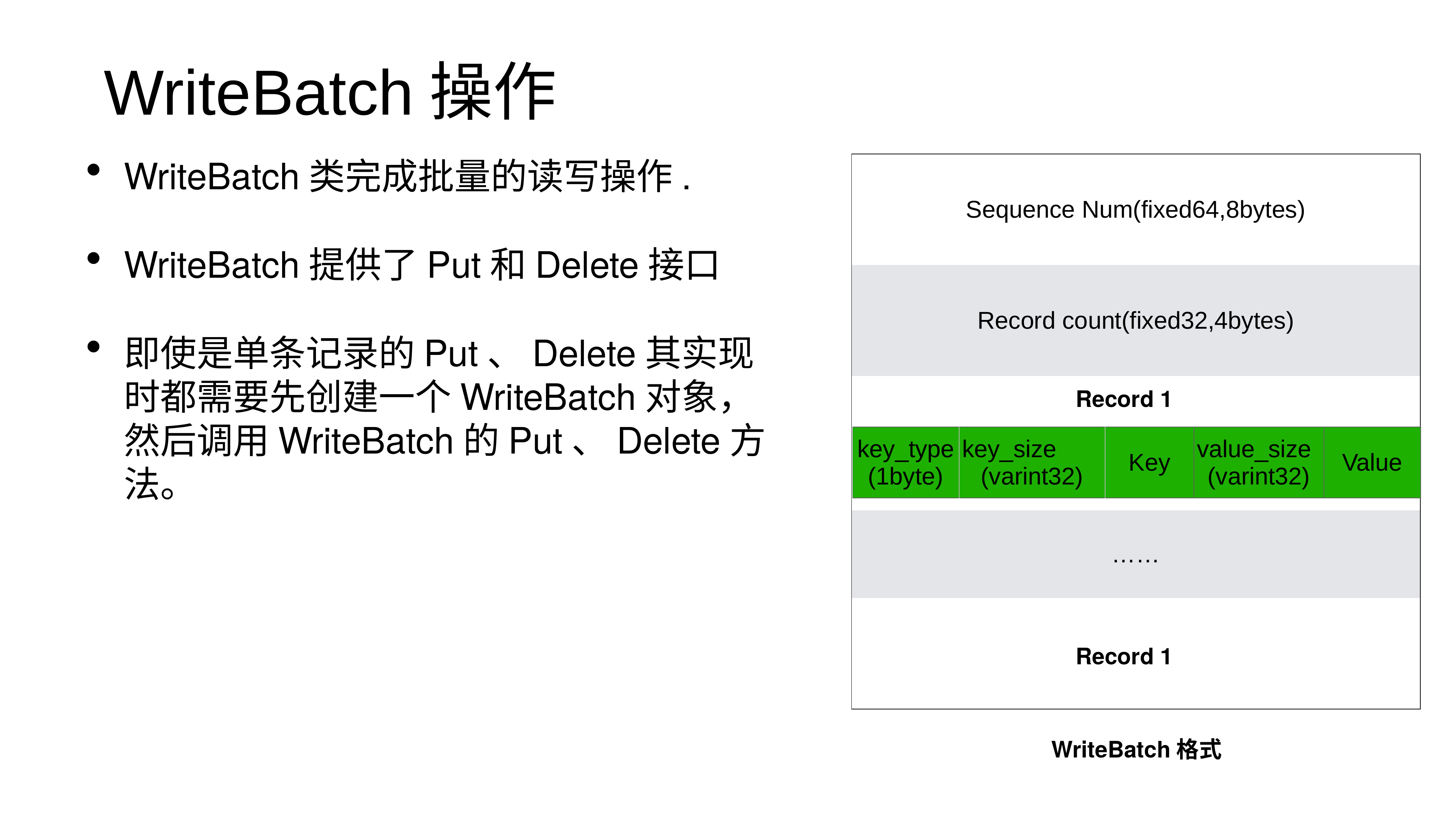

# WriteBatch操作
WriteBatch类完成批量的读写操作.
WriteBatch提供了Put和Delete接口
即使是单条记录的Put、Delete其实现时都需要先创建一个WriteBatch对象，然后调用WriteBatch的Put、Delete方法。
| Sequence Num(fixed64,8bytes) |
| --- |
| Record count(fixed32,4bytes) |
|  |
| …… |
|  |
Record 1
| key\_type(1byte) | key\_size (varint32) | Key | value\_size (varint32) | Value |
| --- | --- | --- | --- | --- |
Record 1
WriteBatch格式